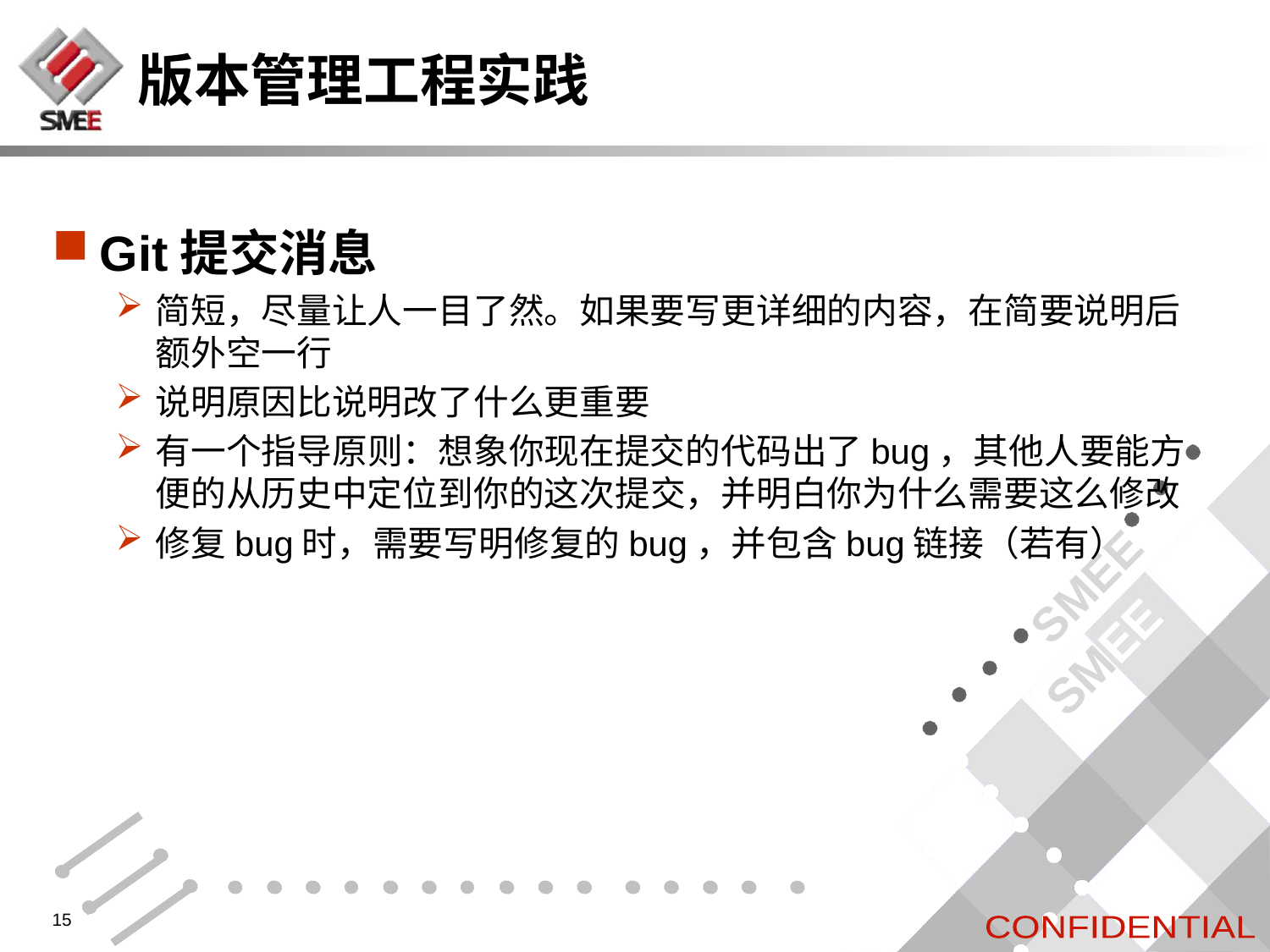

# 版本管理工程实践
Git提交消息
简短，尽量让人一目了然。如果要写更详细的内容，在简要说明后额外空一行
说明原因比说明改了什么更重要
有一个指导原则：想象你现在提交的代码出了bug，其他人要能方便的从历史中定位到你的这次提交，并明白你为什么需要这么修改
修复bug时，需要写明修复的bug，并包含bug链接（若有）

15